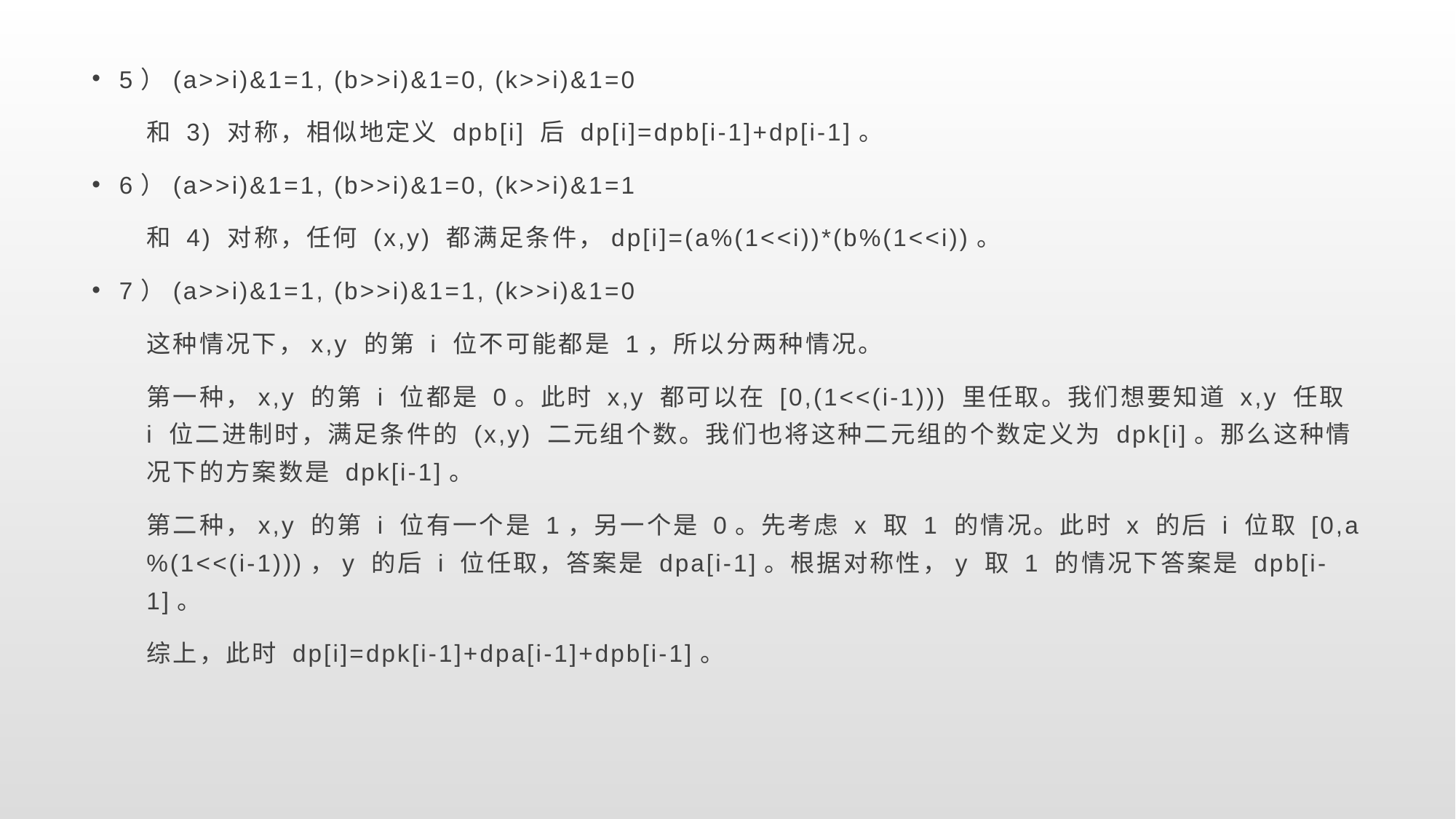

5）(a>>i)&1=1, (b>>i)&1=0, (k>>i)&1=0
和 3) 对称，相似地定义 dpb[i] 后 dp[i]=dpb[i-1]+dp[i-1]。
6）(a>>i)&1=1, (b>>i)&1=0, (k>>i)&1=1
和 4) 对称，任何 (x,y) 都满足条件，dp[i]=(a%(1<<i))*(b%(1<<i))。
7）(a>>i)&1=1, (b>>i)&1=1, (k>>i)&1=0
这种情况下，x,y 的第 i 位不可能都是 1，所以分两种情况。
第一种，x,y 的第 i 位都是 0。此时 x,y 都可以在 [0,(1<<(i-1))) 里任取。我们想要知道 x,y 任取 i 位二进制时，满足条件的 (x,y) 二元组个数。我们也将这种二元组的个数定义为 dpk[i]。那么这种情况下的方案数是 dpk[i-1]。
第二种，x,y 的第 i 位有一个是 1，另一个是 0。先考虑 x 取 1 的情况。此时 x 的后 i 位取 [0,a%(1<<(i-1)))，y 的后 i 位任取，答案是 dpa[i-1]。根据对称性，y 取 1 的情况下答案是 dpb[i-1]。
综上，此时 dp[i]=dpk[i-1]+dpa[i-1]+dpb[i-1]。